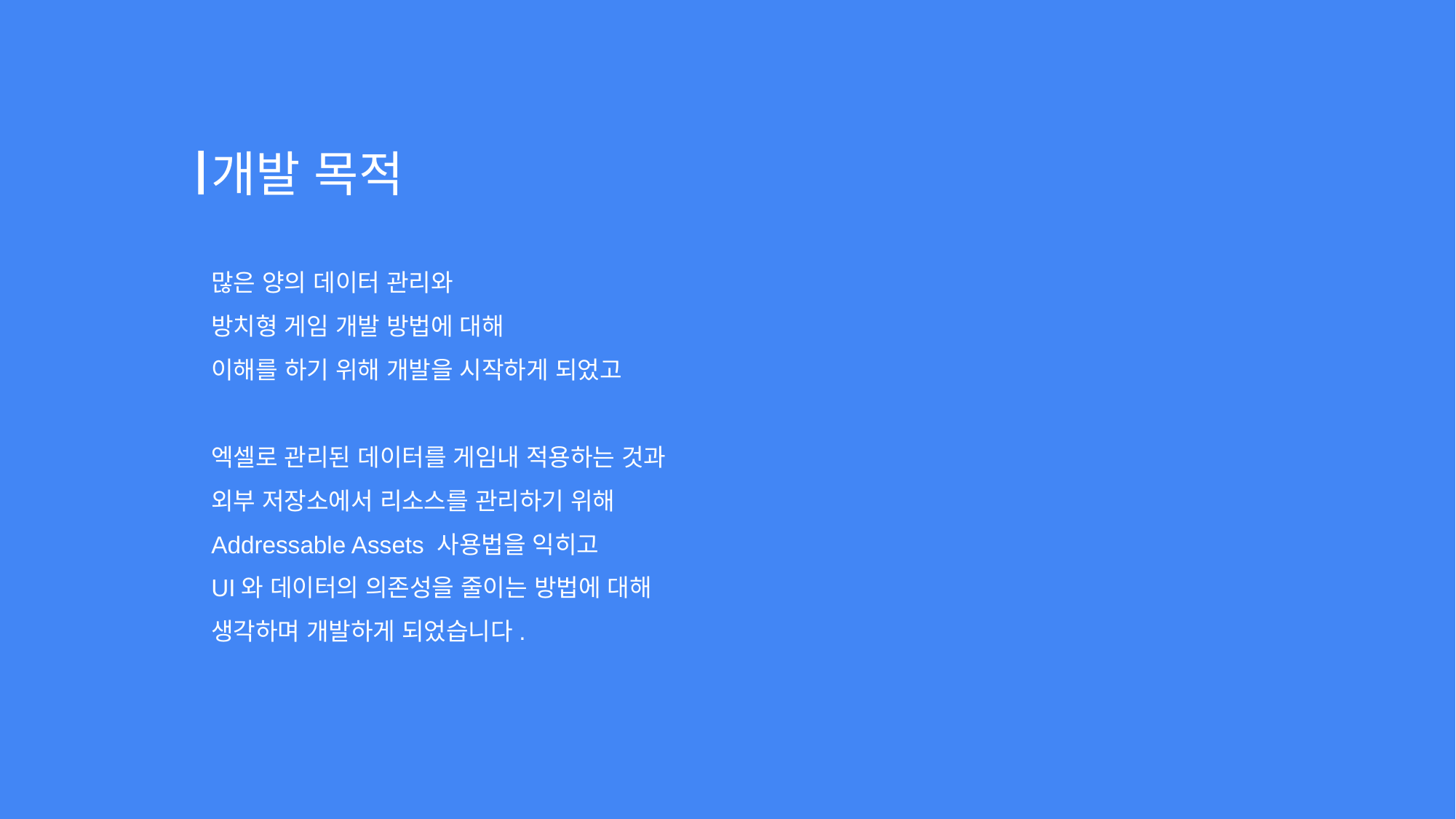

개발 목적

많은 양의 데이터 관리와
방치형 게임 개발 방법에 대해
이해를 하기 위해 개발을 시작하게 되었고

엑셀로 관리된 데이터를 게임내 적용하는 것과
외부 저장소에서 리소스를 관리하기 위해
Addressable Assets 사용법을 익히고
UI와 데이터의 의존성을 줄이는 방법에 대해
생각하며 개발하게 되었습니다.